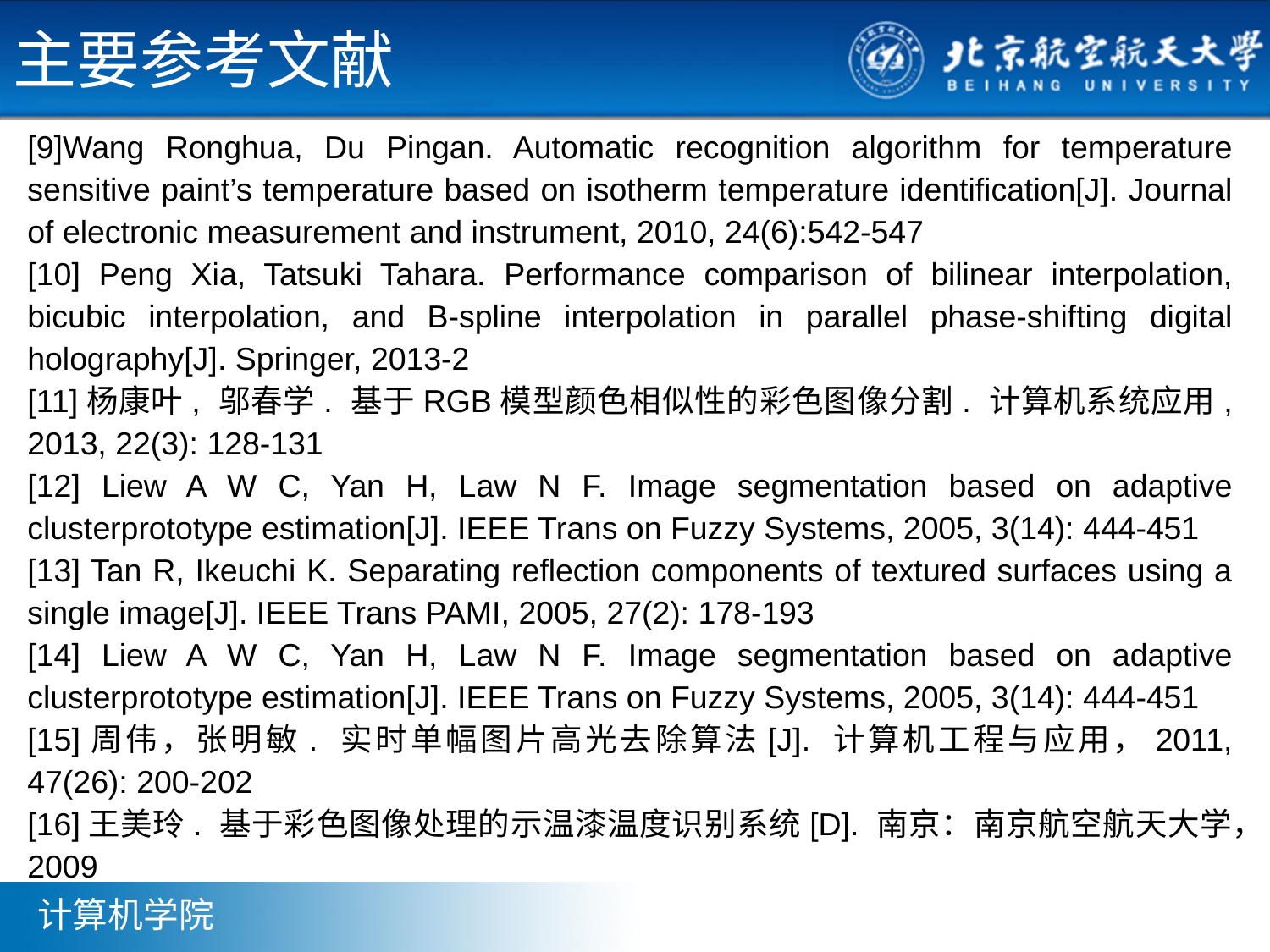

# 主要参考文献
[9]Wang Ronghua, Du Pingan. Automatic recognition algorithm for temperature sensitive paint’s temperature based on isotherm temperature identification[J]. Journal of electronic measurement and instrument, 2010, 24(6):542-547
[10] Peng Xia, Tatsuki Tahara. Performance comparison of bilinear interpolation, bicubic interpolation, and B-spline interpolation in parallel phase-shifting digital holography[J]. Springer, 2013-2
[11]杨康叶, 邬春学. 基于RGB模型颜色相似性的彩色图像分割. 计算机系统应用, 2013, 22(3): 128-131
[12] Liew A W C, Yan H, Law N F. Image segmentation based on adaptive clusterprototype estimation[J]. IEEE Trans on Fuzzy Systems, 2005, 3(14): 444-451
[13] Tan R, Ikeuchi K. Separating reflection components of textured surfaces using a single image[J]. IEEE Trans PAMI, 2005, 27(2): 178-193
[14] Liew A W C, Yan H, Law N F. Image segmentation based on adaptive clusterprototype estimation[J]. IEEE Trans on Fuzzy Systems, 2005, 3(14): 444-451
[15]周伟，张明敏. 实时单幅图片高光去除算法[J]. 计算机工程与应用，2011, 47(26): 200-202
[16]王美玲. 基于彩色图像处理的示温漆温度识别系统[D]. 南京：南京航空航天大学，2009